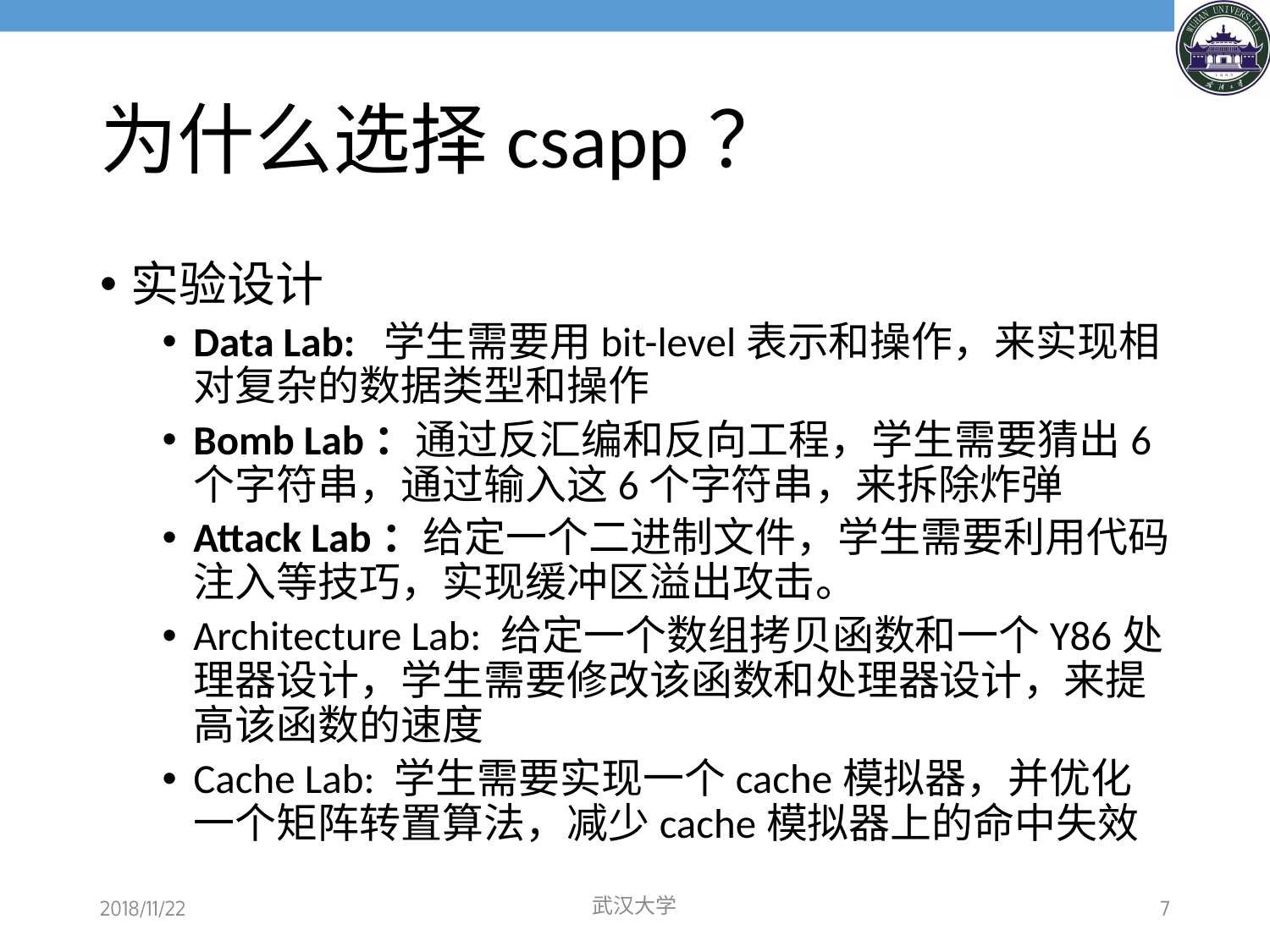

# 为什么选择csapp？
实验设计
Data Lab:  学生需要用bit-level表示和操作，来实现相对复杂的数据类型和操作
Bomb Lab：通过反汇编和反向工程，学生需要猜出6个字符串，通过输入这6个字符串，来拆除炸弹
Attack Lab：给定一个二进制文件，学生需要利用代码注入等技巧，实现缓冲区溢出攻击。
Architecture Lab: 给定一个数组拷贝函数和一个Y86处理器设计，学生需要修改该函数和处理器设计，来提高该函数的速度
Cache Lab: 学生需要实现一个cache模拟器，并优化一个矩阵转置算法，减少cache模拟器上的命中失效

2018/11/22
武汉大学
7